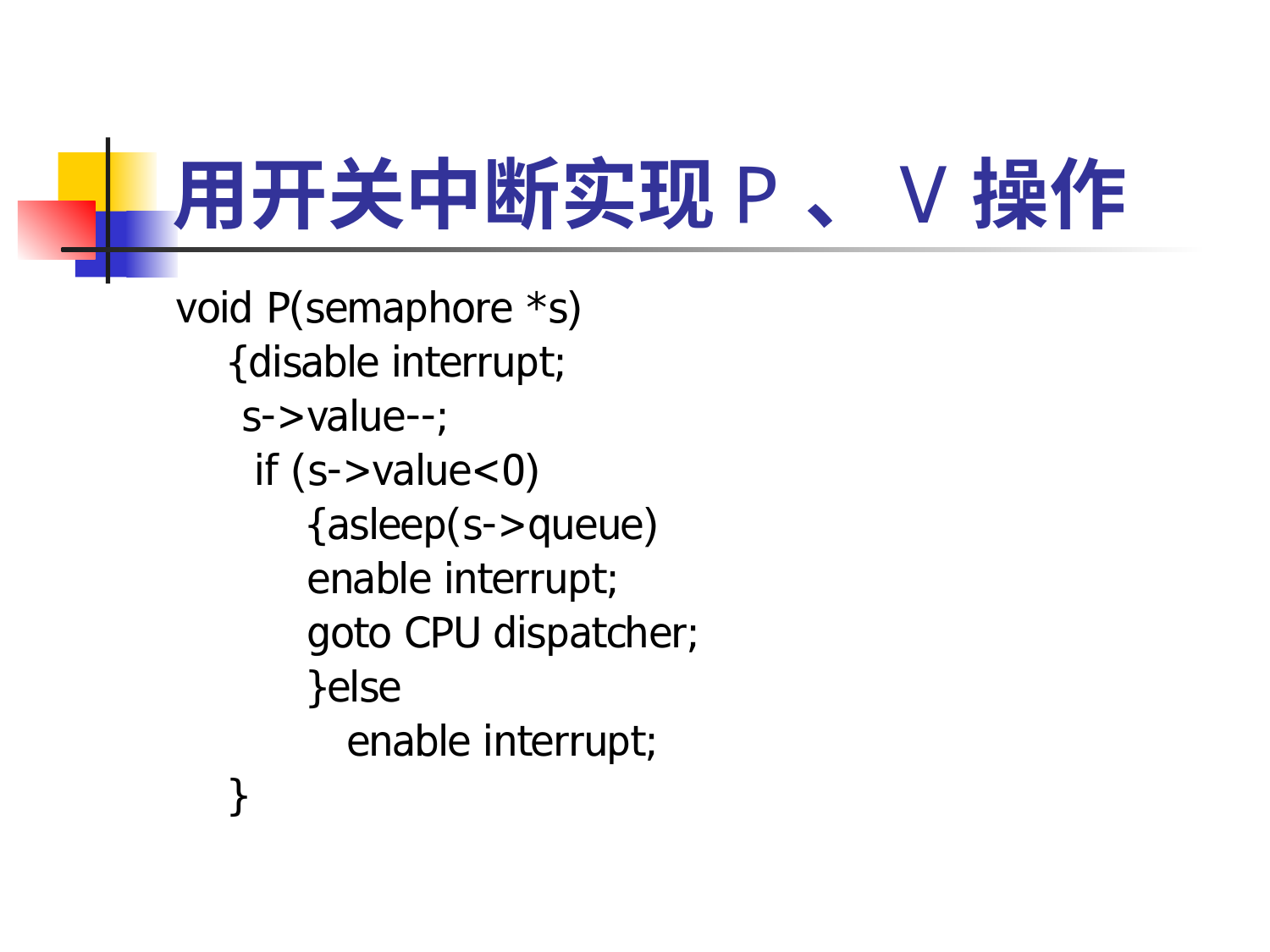

# 用开关中断实现P、V操作
void P(semaphore *s)
    {disable interrupt;
     s->value--;
      if (s->value<0)
          {asleep(s->queue)
          enable interrupt;
          goto CPU dispatcher;
          }else
             enable interrupt;
    }